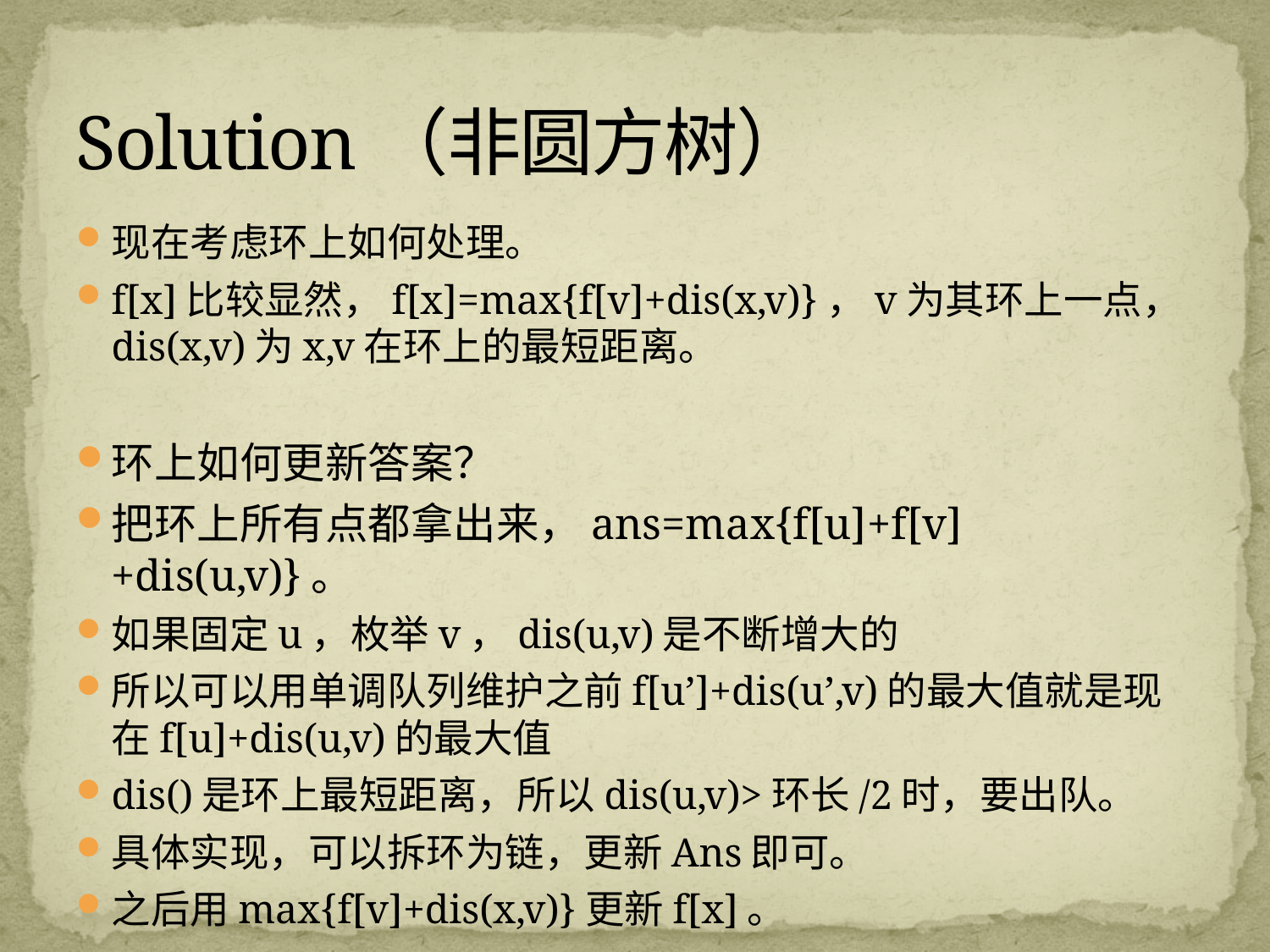

# Solution（非圆方树）
现在考虑环上如何处理。
f[x]比较显然，f[x]=max{f[v]+dis(x,v)}，v为其环上一点，dis(x,v)为x,v在环上的最短距离。

环上如何更新答案？
把环上所有点都拿出来，ans=max{f[u]+f[v]+dis(u,v)}。
如果固定u，枚举v，dis(u,v)是不断增大的
所以可以用单调队列维护之前f[u’]+dis(u’,v)的最大值就是现在f[u]+dis(u,v)的最大值
dis()是环上最短距离，所以dis(u,v)>环长/2时，要出队。
具体实现，可以拆环为链，更新Ans即可。
之后用max{f[v]+dis(x,v)}更新f[x]。